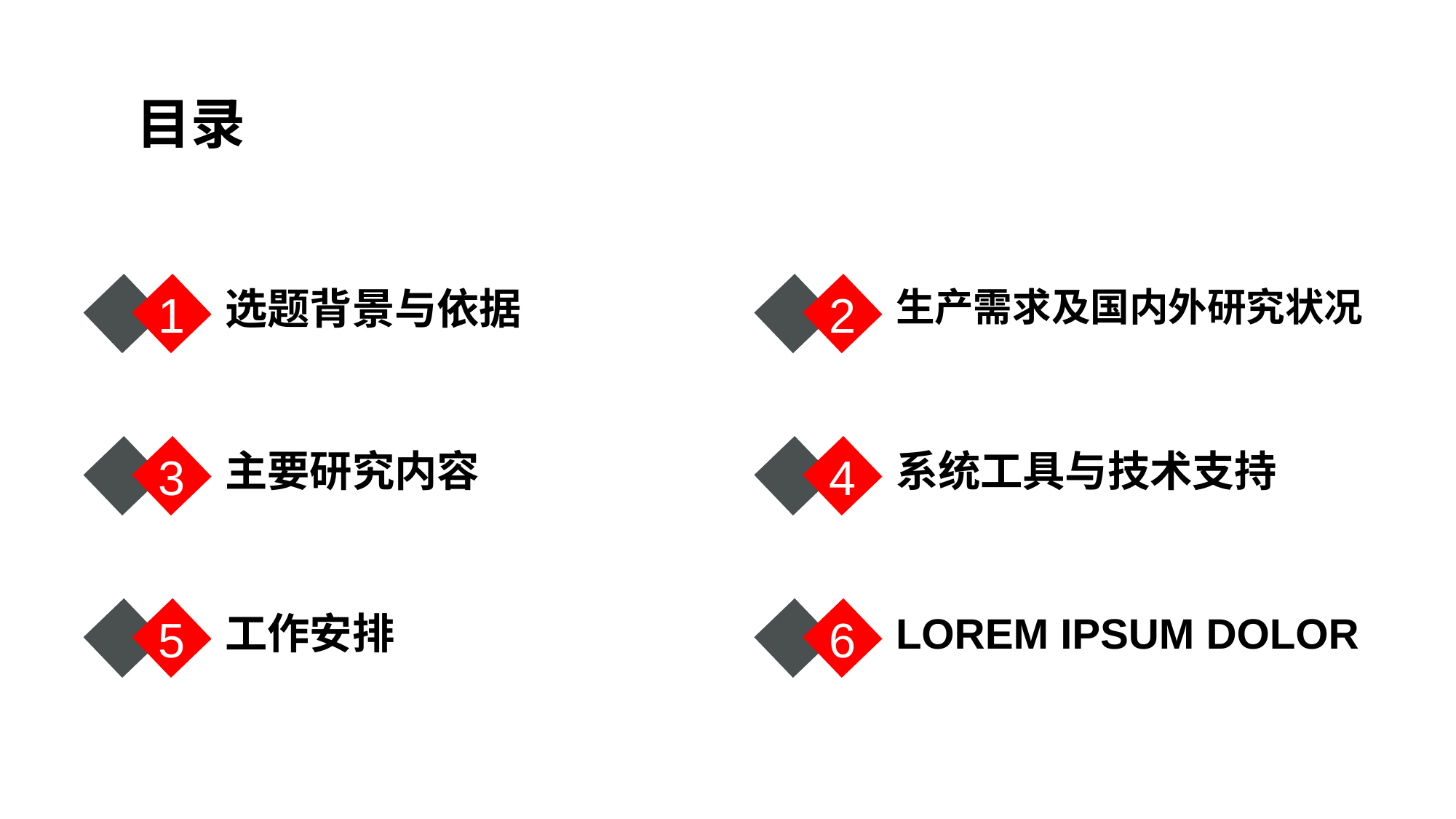

目录
1
2
选题背景与依据

生产需求及国内外研究状况

3
4
主要研究内容
系统工具与技术支持

5
6
工作安排
LOREM IPSUM DOLOR